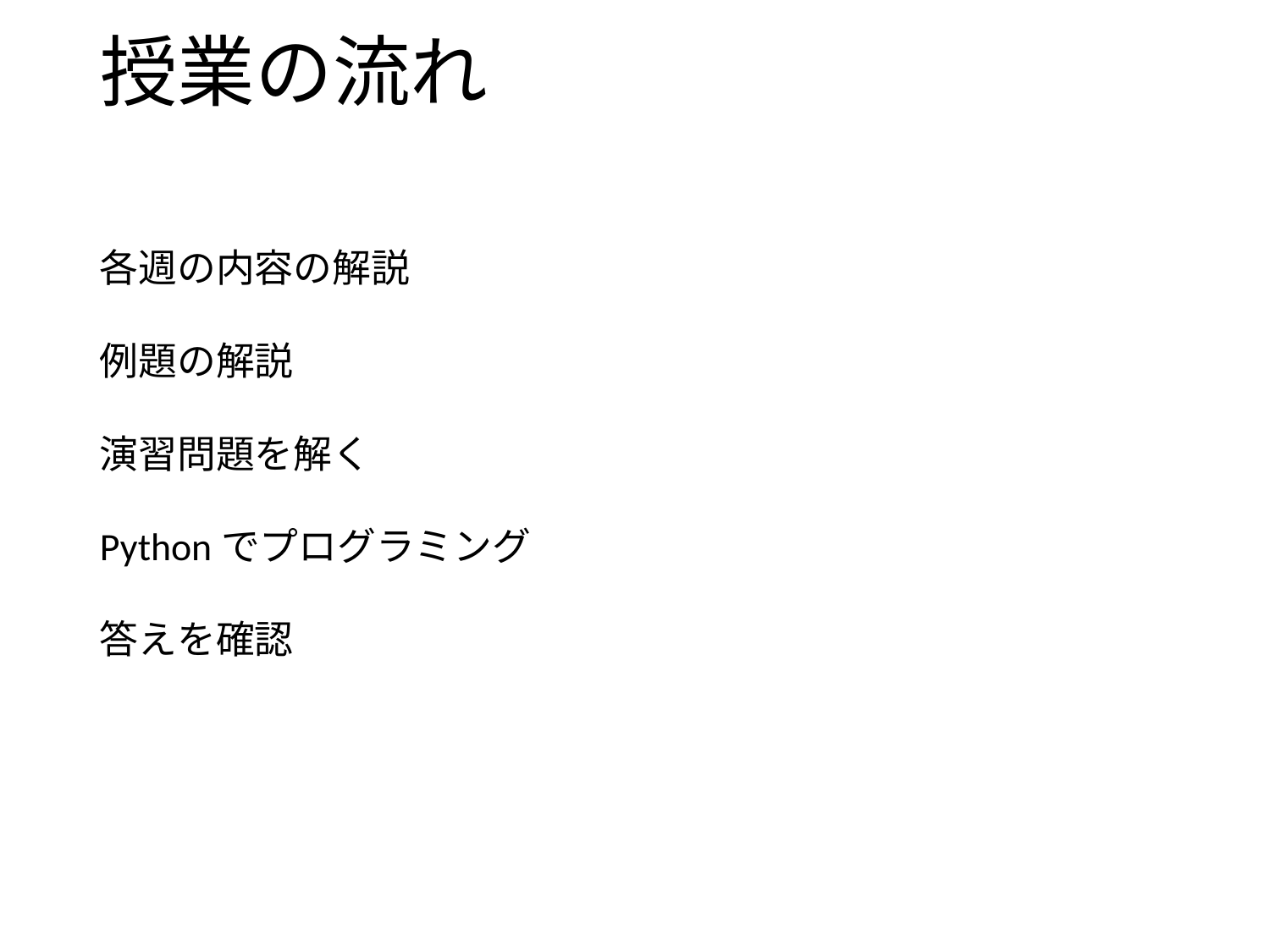

# 授業の流れ

各週の内容の解説

例題の解説

演習問題を解く

Pythonでプログラミング

答えを確認